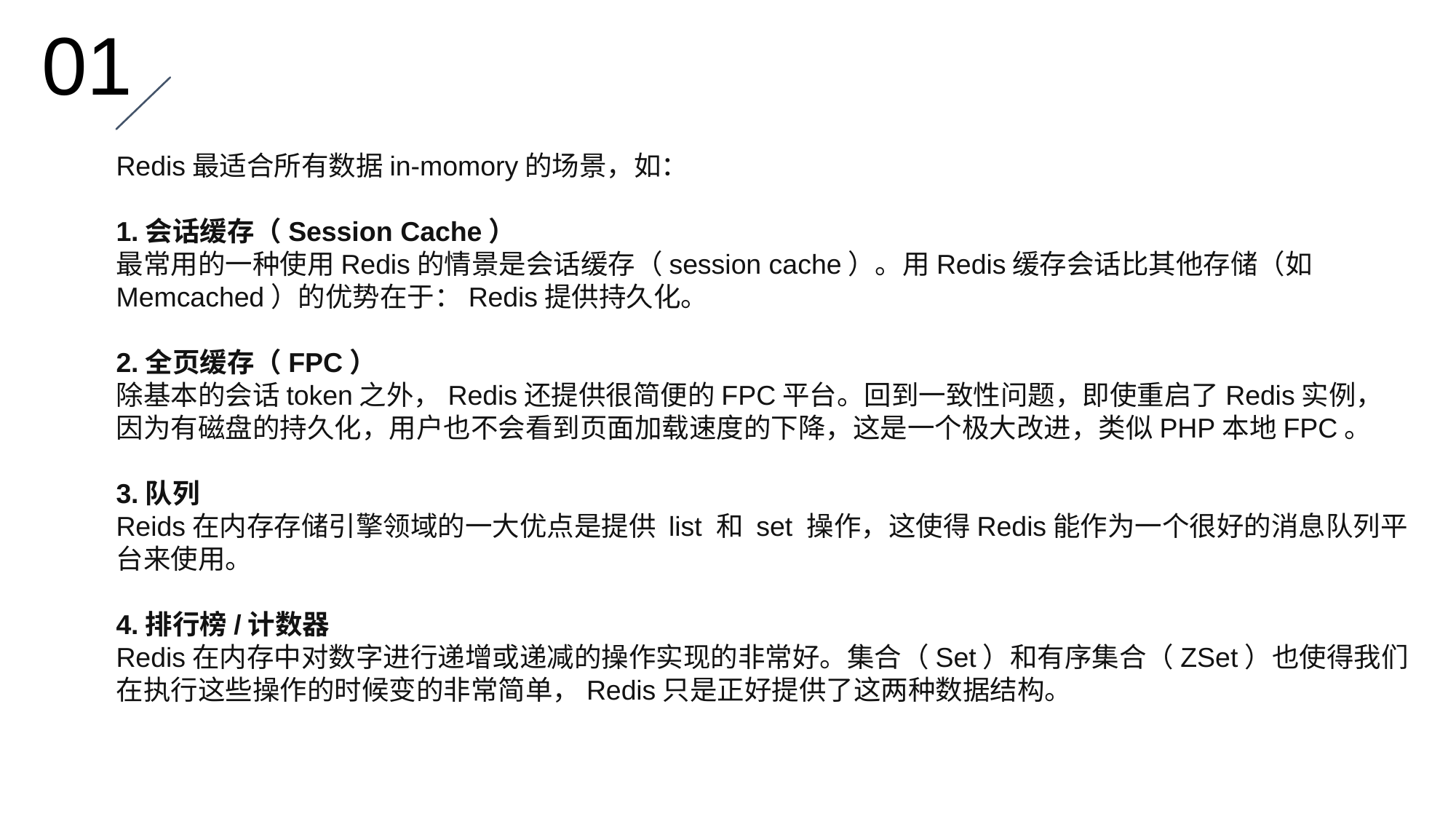

01
Redis最适合所有数据in-momory的场景，如：

1.会话缓存（Session Cache）
最常用的一种使用Redis的情景是会话缓存（session cache）。用Redis缓存会话比其他存储（如Memcached）的优势在于：Redis提供持久化。

2.全页缓存（FPC）
除基本的会话token之外，Redis还提供很简便的FPC平台。回到一致性问题，即使重启了Redis实例，因为有磁盘的持久化，用户也不会看到页面加载速度的下降，这是一个极大改进，类似PHP本地FPC。

3.队列
Reids在内存存储引擎领域的一大优点是提供 list 和 set 操作，这使得Redis能作为一个很好的消息队列平台来使用。

4.排行榜/计数器
Redis在内存中对数字进行递增或递减的操作实现的非常好。集合（Set）和有序集合（ZSet）也使得我们在执行这些操作的时候变的非常简单，Redis只是正好提供了这两种数据结构。